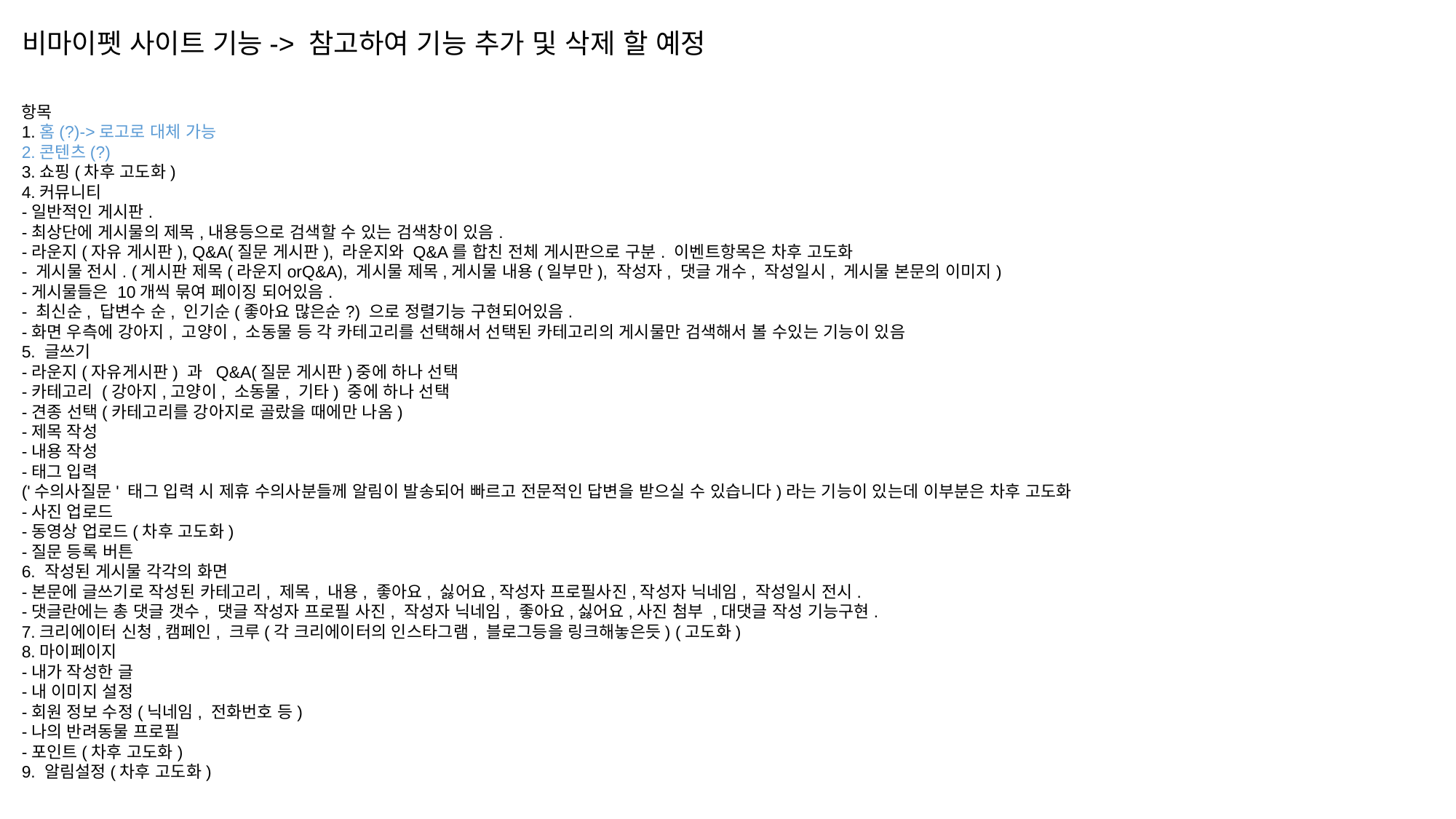

비마이펫 사이트 기능-> 참고하여 기능 추가 및 삭제 할 예정
항목
1.홈(?)->로고로 대체 가능
2.콘텐츠(?)
3.쇼핑(차후 고도화)
4.커뮤니티
-일반적인 게시판.
-최상단에 게시물의 제목,내용등으로 검색할 수 있는 검색창이 있음.
-라운지(자유 게시판), Q&A(질문 게시판), 라운지와 Q&A를 합친 전체 게시판으로 구분. 이벤트항목은 차후 고도화
- 게시물 전시. (게시판 제목(라운지orQ&A), 게시물 제목,게시물 내용(일부만), 작성자, 댓글 개수, 작성일시, 게시물 본문의 이미지)
-게시물들은 10개씩 묶여 페이징 되어있음.
- 최신순, 답변수 순, 인기순(좋아요 많은순?) 으로 정렬기능 구현되어있음.
-화면 우측에 강아지, 고양이, 소동물 등 각 카테고리를 선택해서 선택된 카테고리의 게시물만 검색해서 볼 수있는 기능이 있음
5. 글쓰기
-라운지(자유게시판) 과  Q&A(질문 게시판)중에 하나 선택
-카테고리 (강아지,고양이, 소동물, 기타) 중에 하나 선택
-견종 선택(카테고리를 강아지로 골랐을 때에만 나옴)
-제목 작성
-내용 작성
-태그 입력
('수의사질문' 태그 입력 시 제휴 수의사분들께 알림이 발송되어 빠르고 전문적인 답변을 받으실 수 있습니다)라는 기능이 있는데 이부분은 차후 고도화
-사진 업로드
-동영상 업로드(차후 고도화)
-질문 등록 버튼
6. 작성된 게시물 각각의 화면
-본문에 글쓰기로 작성된 카테고리, 제목, 내용, 좋아요, 싫어요,작성자 프로필사진,작성자 닉네임, 작성일시 전시.
-댓글란에는 총 댓글 갯수, 댓글 작성자 프로필 사진, 작성자 닉네임, 좋아요,싫어요,사진 첨부 ,대댓글 작성 기능구현.
7.크리에이터 신청,캠페인, 크루(각 크리에이터의 인스타그램, 블로그등을 링크해놓은듯) (고도화)
8.마이페이지
-내가 작성한 글
-내 이미지 설정
-회원 정보 수정(닉네임, 전화번호 등)
-나의 반려동물 프로필
-포인트(차후 고도화)
9. 알림설정(차후 고도화)